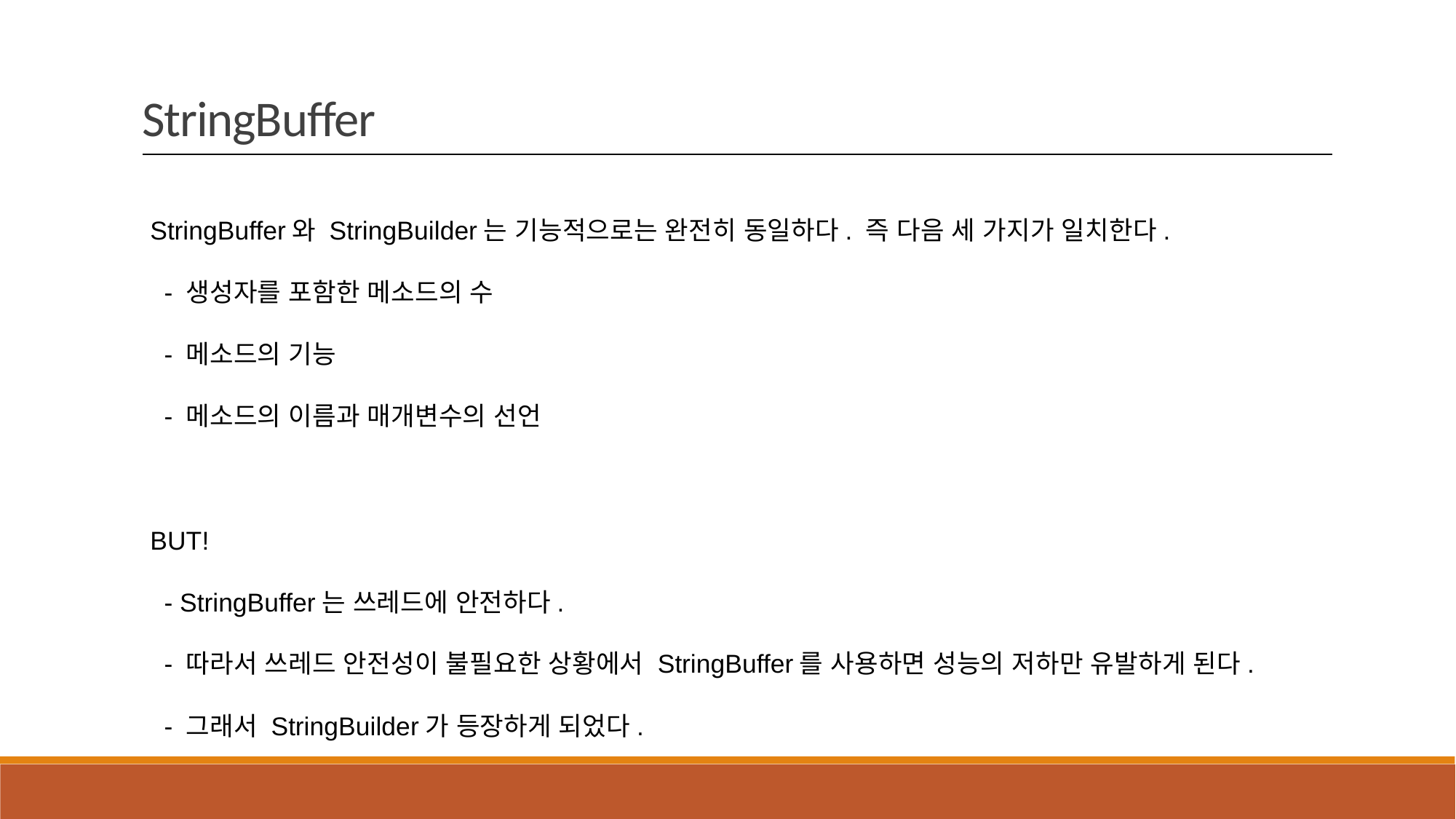

StringBuffer
StringBuffer와 StringBuilder는 기능적으로는 완전히 동일하다. 즉 다음 세 가지가 일치한다.
  - 생성자를 포함한 메소드의 수
  - 메소드의 기능
  - 메소드의 이름과 매개변수의 선언

BUT!
  - StringBuffer는 쓰레드에 안전하다.
  - 따라서 쓰레드 안전성이 불필요한 상황에서 StringBuffer를 사용하면 성능의 저하만 유발하게 된다.
  - 그래서 StringBuilder가 등장하게 되었다.